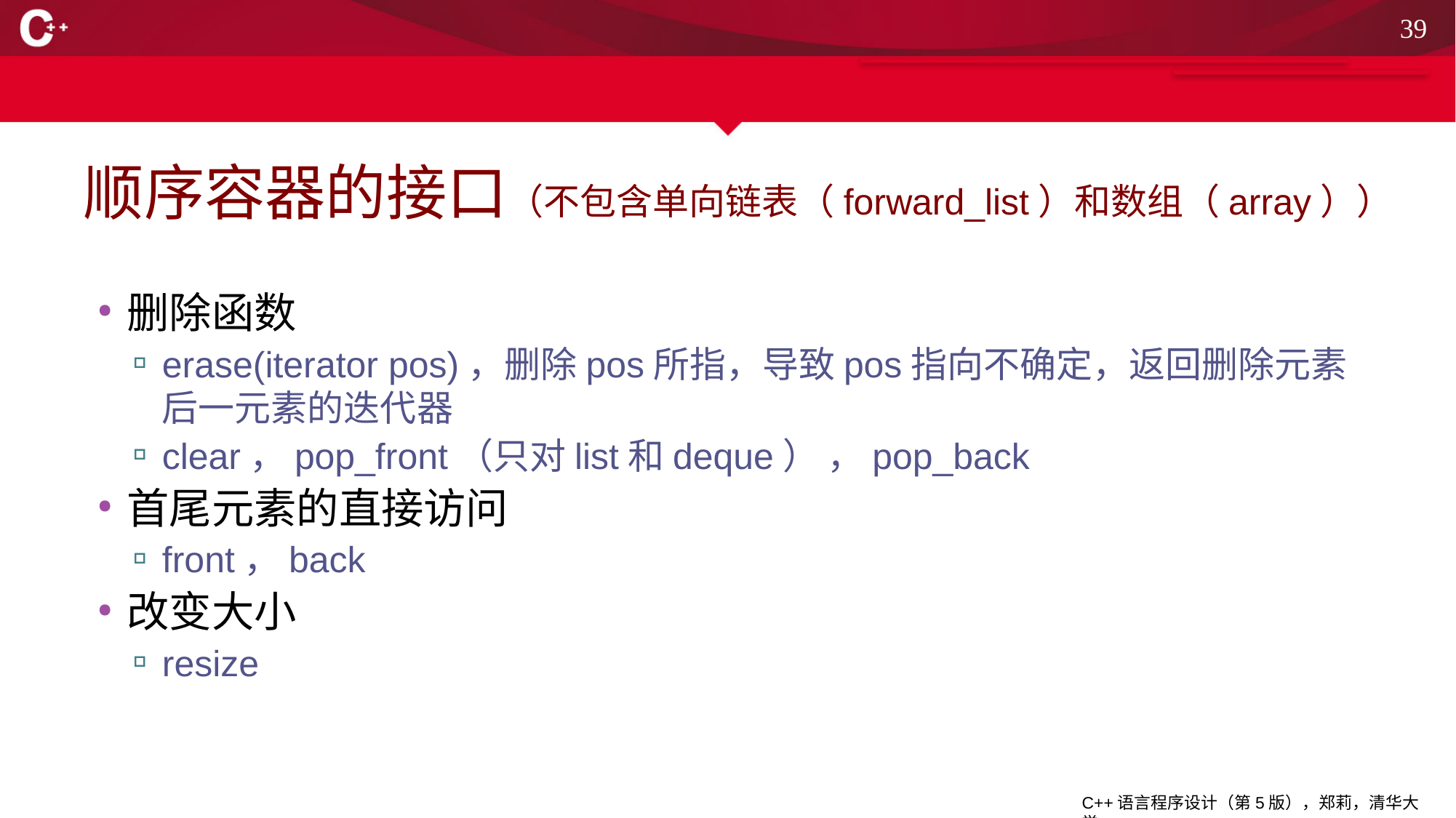

39
# 顺序容器的接口（不包含单向链表（forward_list）和数组（array））
删除函数
erase(iterator pos)，删除pos所指，导致pos指向不确定，返回删除元素后一元素的迭代器
clear，pop_front（只对list和deque） ，pop_back
首尾元素的直接访问
front，back
改变大小
resize